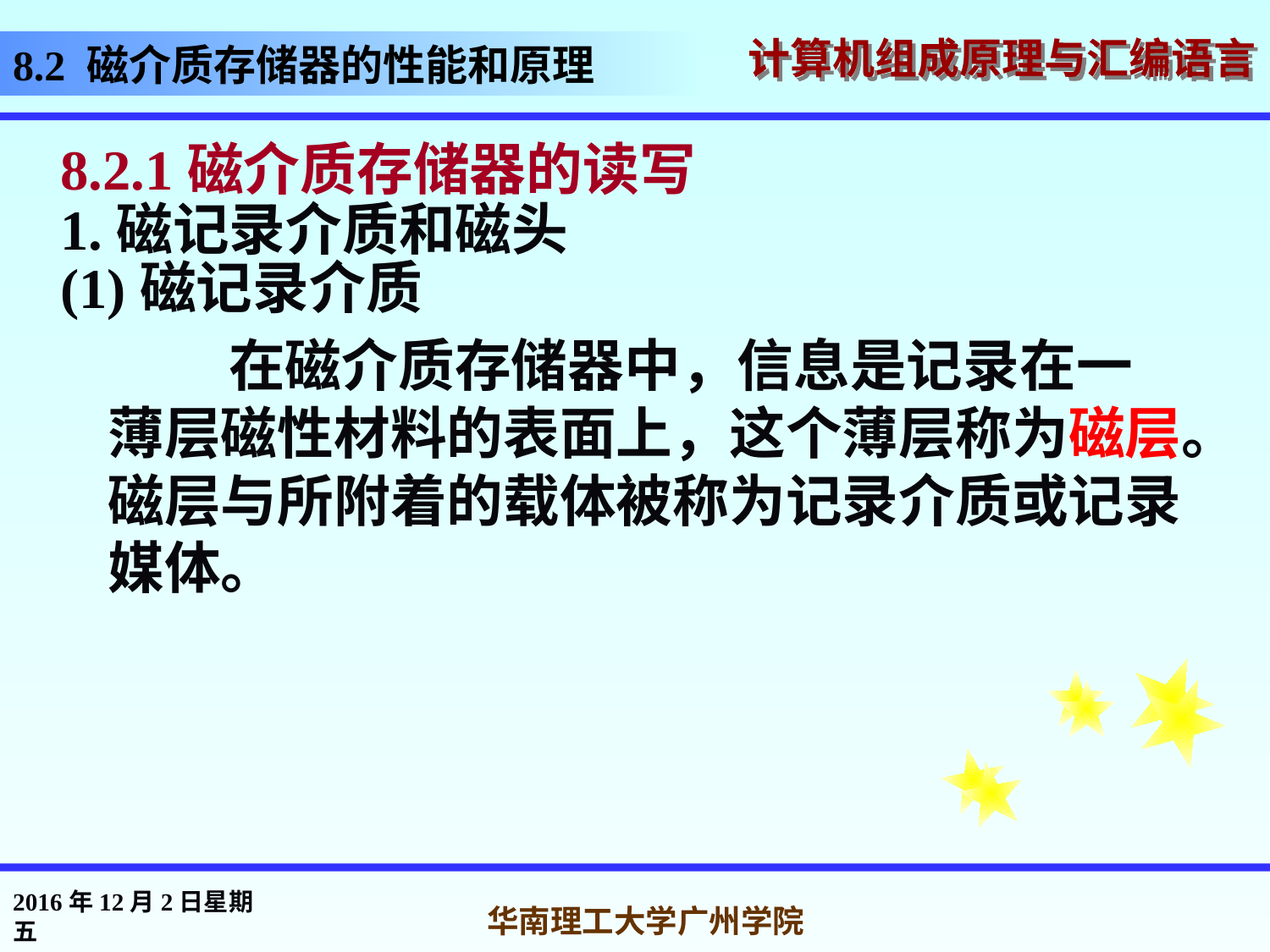

# 8.2 磁介质存储器的性能和原理
8.2.1磁介质存储器的读写
1.磁记录介质和磁头
(1)磁记录介质
            在磁介质存储器中，信息是记录在一薄层磁性材料的表面上，这个薄层称为磁层。磁层与所附着的载体被称为记录介质或记录媒体。
2016年12月2日星期五
华南理工大学广州学院